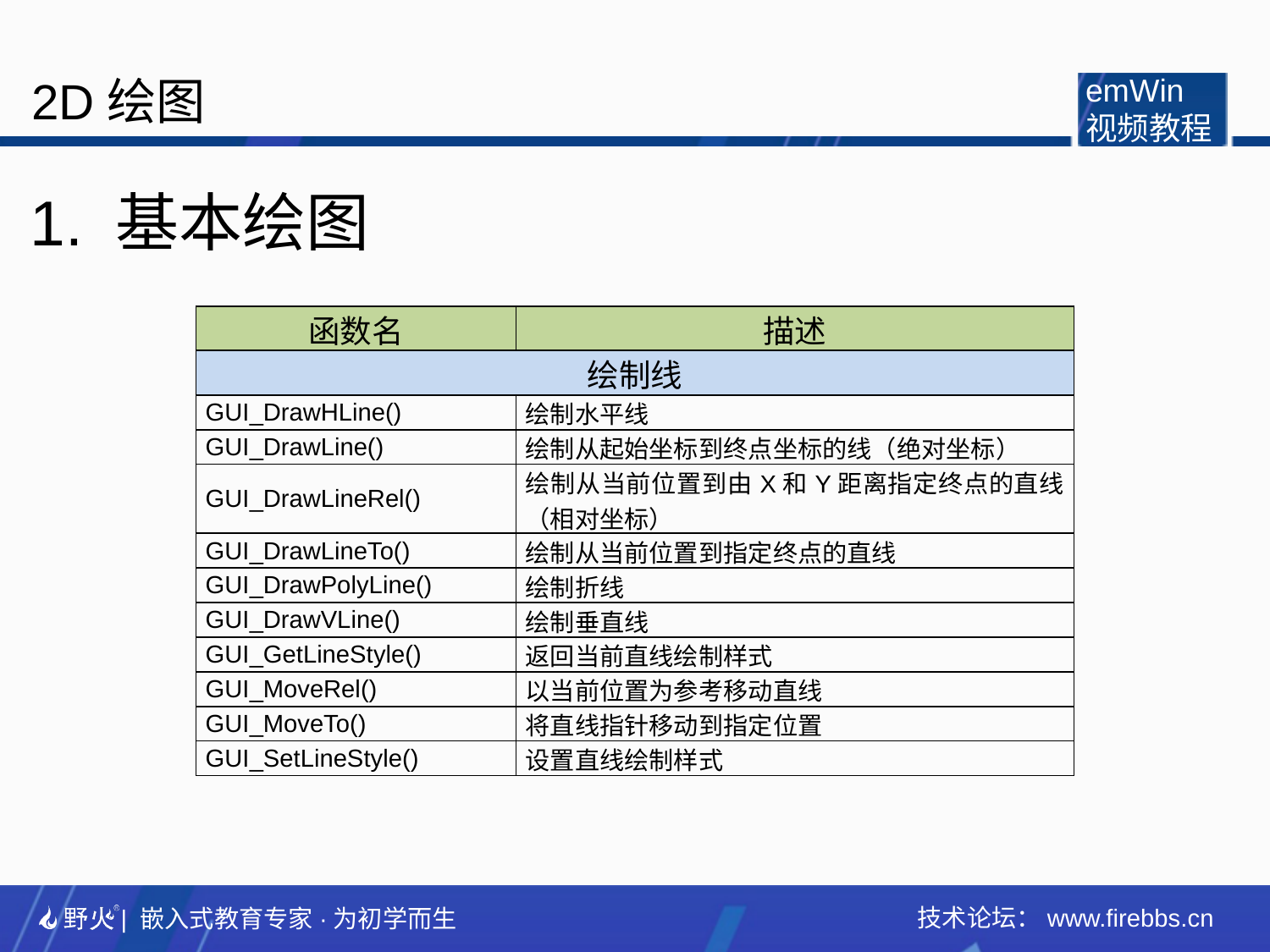

2D绘图
emWin
视频教程
1. 基本绘图
| 函数名 | 描述 |
| --- | --- |
| 绘制线 |  |
| GUI\_DrawHLine() | 绘制水平线 |
| GUI\_DrawLine() | 绘制从起始坐标到终点坐标的线（绝对坐标） |
| GUI\_DrawLineRel() | 绘制从当前位置到由X和Y距离指定终点的直线（相对坐标） |
| GUI\_DrawLineTo() | 绘制从当前位置到指定终点的直线 |
| GUI\_DrawPolyLine() | 绘制折线 |
| GUI\_DrawVLine() | 绘制垂直线 |
| GUI\_GetLineStyle() | 返回当前直线绘制样式 |
| GUI\_MoveRel() | 以当前位置为参考移动直线 |
| GUI\_MoveTo() | 将直线指针移动到指定位置 |
| GUI\_SetLineStyle() | 设置直线绘制样式 |